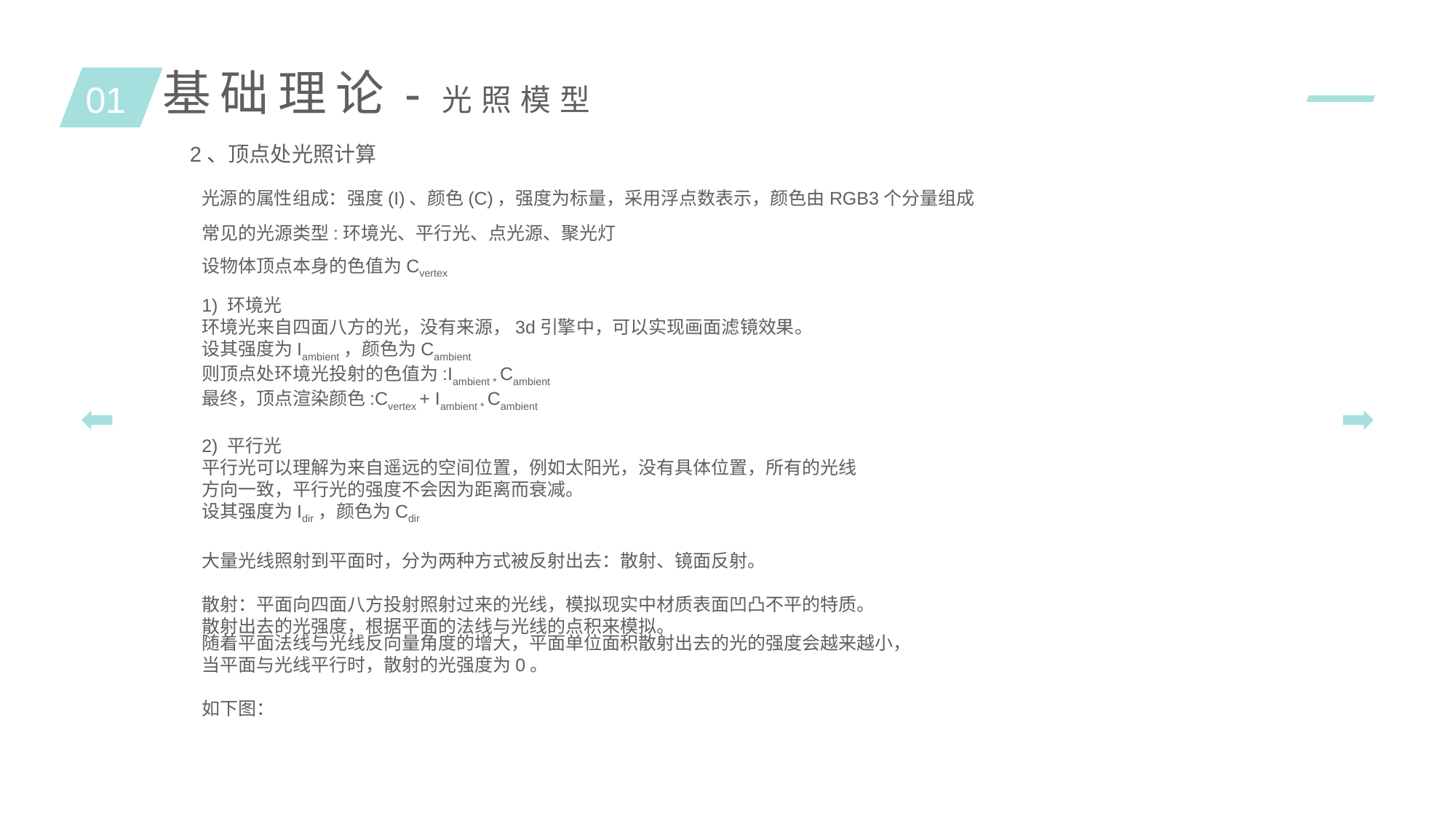

基础理论-光照模型

01

2、顶点处光照计算
光源的属性组成：强度(I)、颜色(C)，强度为标量，采用浮点数表示，颜色由RGB3个分量组成
常见的光源类型:环境光、平行光、点光源、聚光灯
设物体顶点本身的色值为Cvertex
1) 环境光
环境光来自四面八方的光，没有来源，3d引擎中，可以实现画面滤镜效果。
设其强度为Iambient，颜色为Cambient
则顶点处环境光投射的色值为:Iambient * Cambient
最终，顶点渲染颜色:Cvertex + Iambient * Cambient

2) 平行光
平行光可以理解为来自遥远的空间位置，例如太阳光，没有具体位置，所有的光线方向一致，平行光的强度不会因为距离而衰减。
设其强度为Idir，颜色为Cdir

大量光线照射到平面时，分为两种方式被反射出去：散射、镜面反射。

散射：平面向四面八方投射照射过来的光线，模拟现实中材质表面凹凸不平的特质。
散射出去的光强度，根据平面的法线与光线的点积来模拟。
随着平面法线与光线反向量角度的增大，平面单位面积散射出去的光的强度会越来越小，
当平面与光线平行时，散射的光强度为0。

如下图：